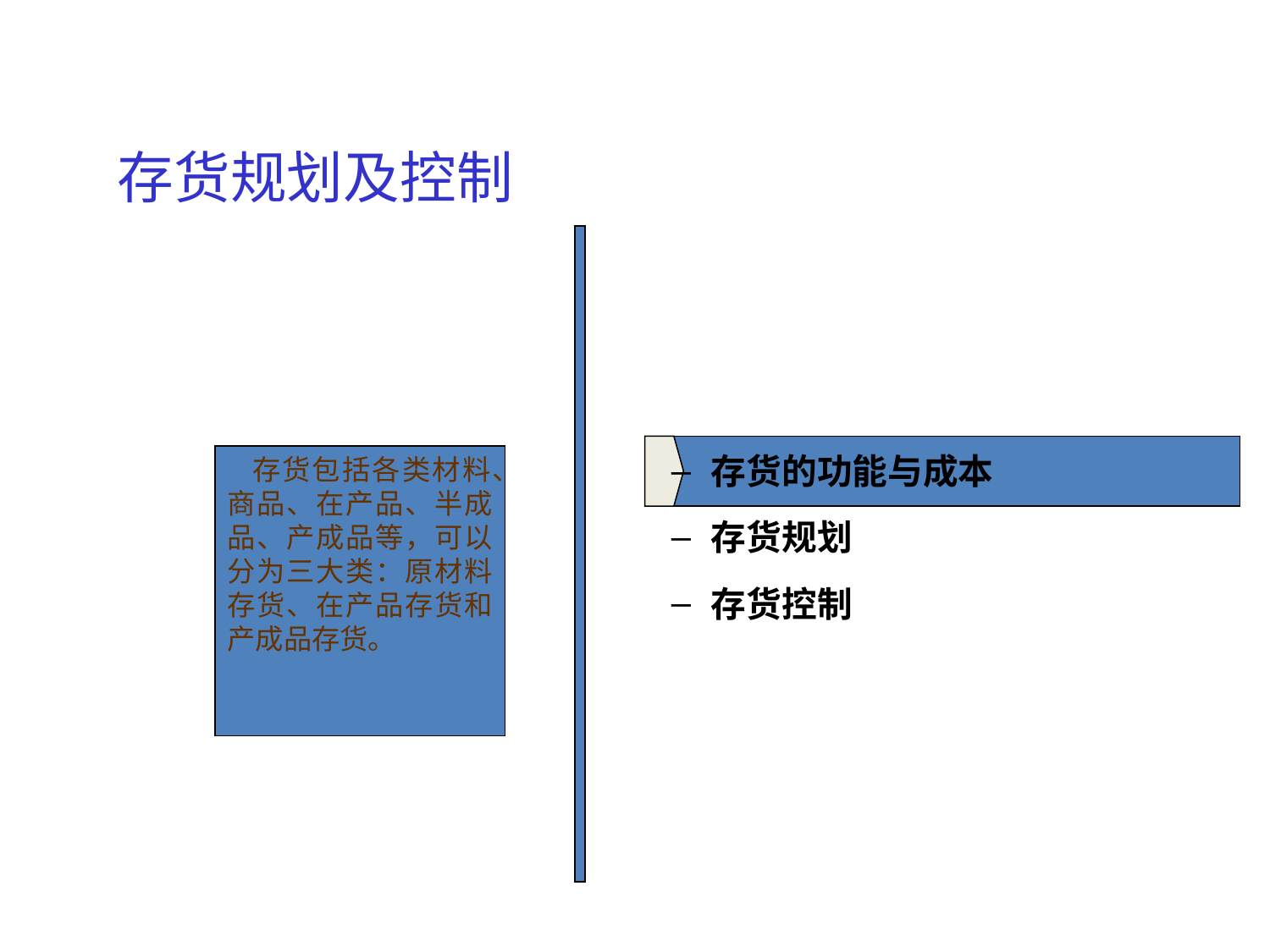

6. 存货的管理
存货规划及控制

存货的功能与成本
存货规划
存货控制

  存货包括各类材料、商品、在产品、半成品、产成品等，可以分为三大类：原材料存货、在产品存货和产成品存货。